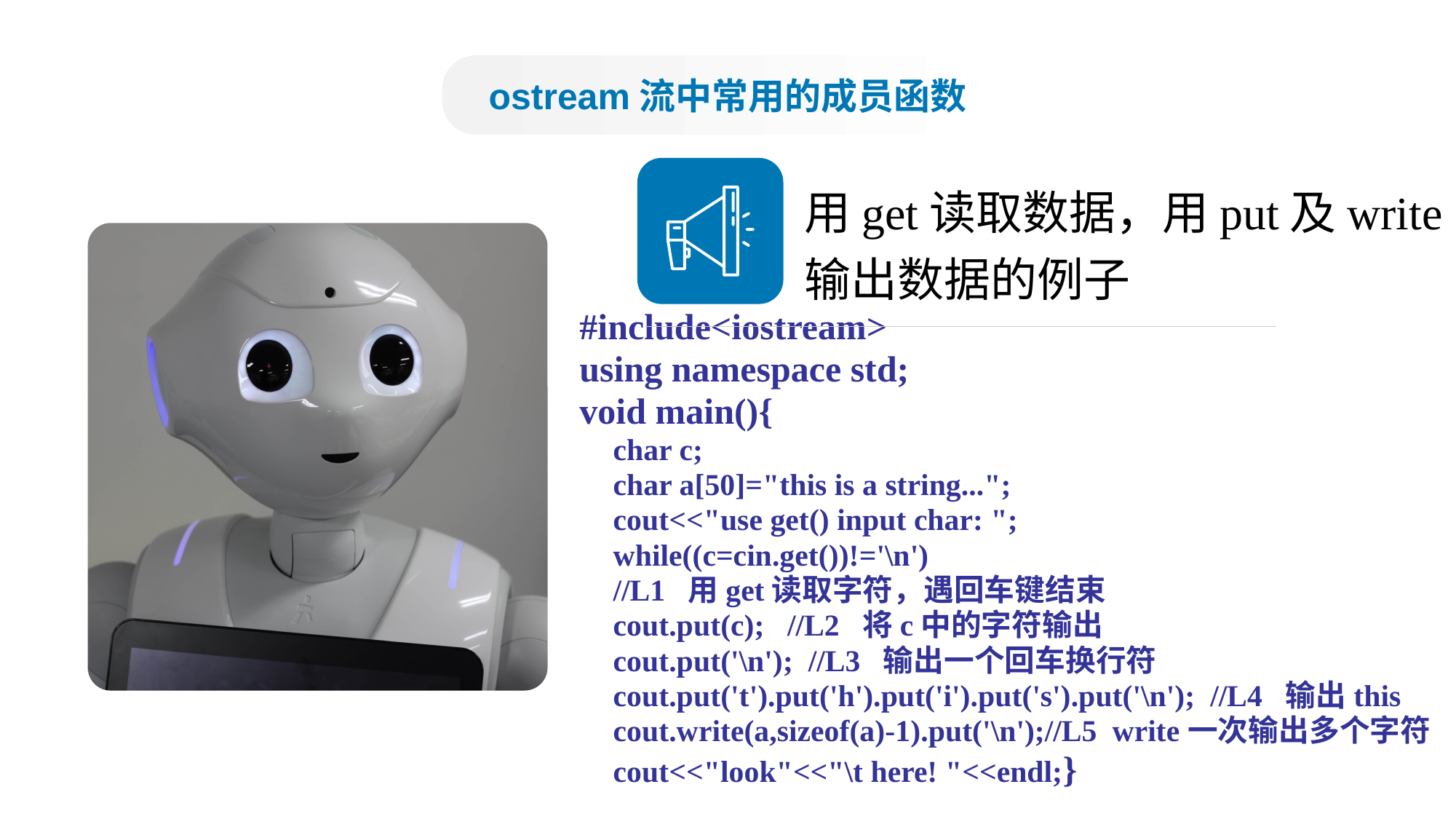

ostream流中常用的成员函数

用get读取数据，用put及write
输出数据的例子

#include<iostream>
using namespace std;
void main(){
char c;
char a[50]="this is a string...";
cout<<"use get() input char: ";
while((c=cin.get())!='\n')
//L1  用get读取字符，遇回车键结束
cout.put(c);   //L2  将c中的字符输出
cout.put('\n');  //L3  输出一个回车换行符
cout.put('t').put('h').put('i').put('s').put('\n');  //L4  输出this
cout.write(a,sizeof(a)-1).put('\n');//L5  write一次输出多个字符
cout<<"look"<<"\t here! "<<endl;}